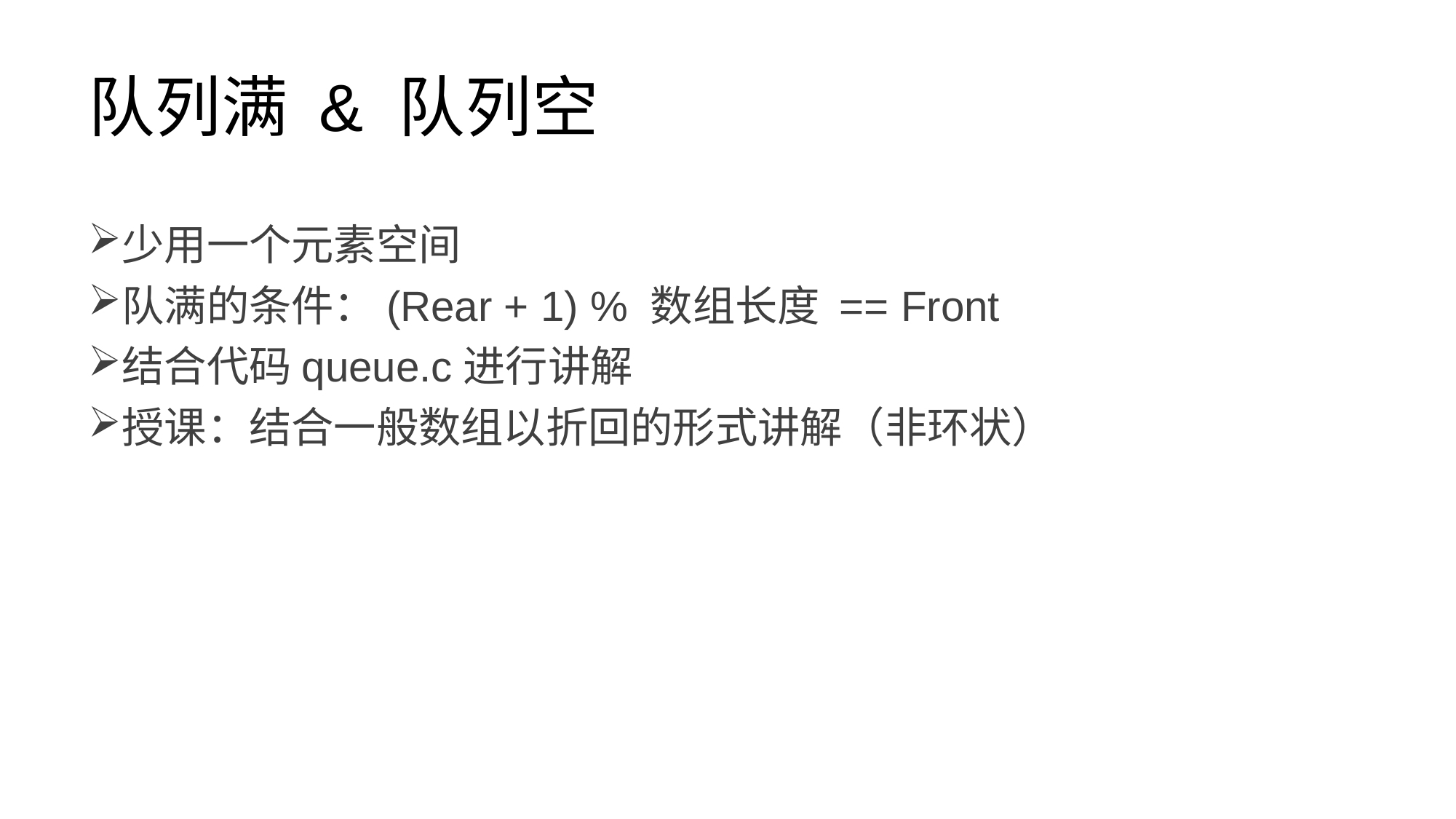

# 队列满 & 队列空
少用一个元素空间
队满的条件：(Rear + 1) % 数组长度 == Front
结合代码queue.c进行讲解
授课：结合一般数组以折回的形式讲解（非环状）